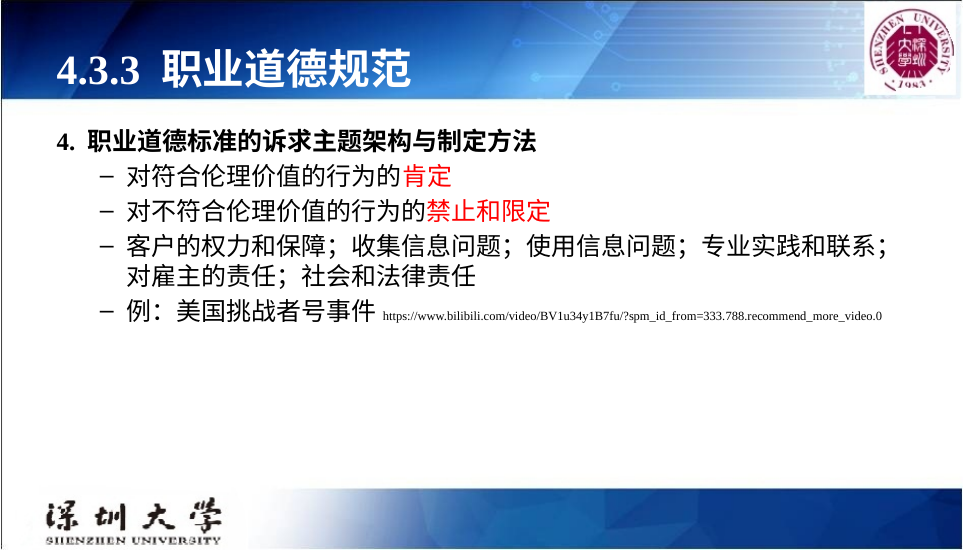

# 4.3.3 职业道德规范
4. 职业道德标准的诉求主题架构与制定方法
对符合伦理价值的行为的肯定
对不符合伦理价值的行为的禁止和限定
客户的权力和保障；收集信息问题；使用信息问题；专业实践和联系；对雇主的责任；社会和法律责任
例：美国挑战者号事件https://www.bilibili.com/video/BV1u34y1B7fu/?spm_id_from=333.788.recommend_more_video.0

35